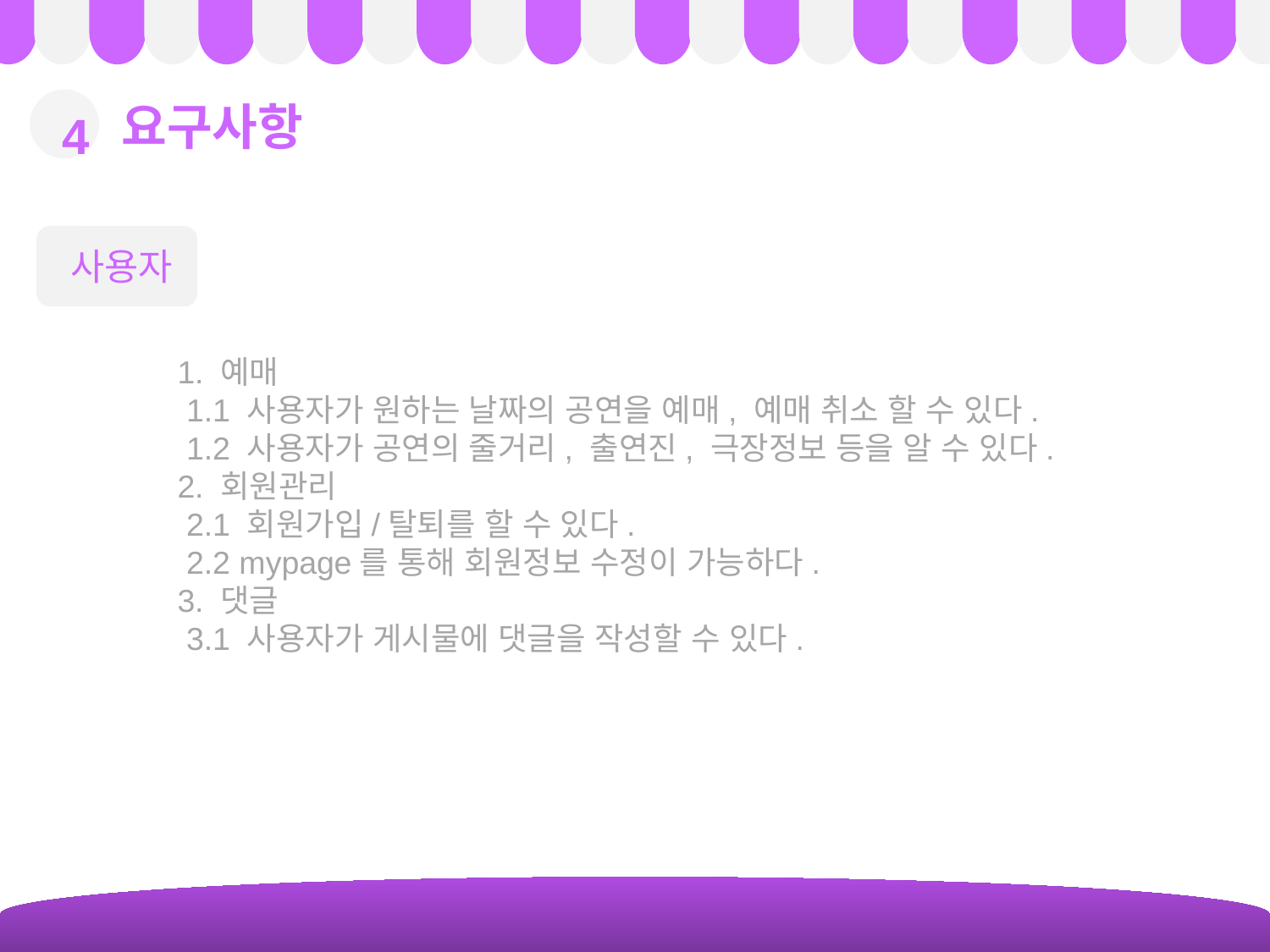

요구사항
4

사용자

1. 예매
 1.1 사용자가 원하는 날짜의 공연을 예매, 예매 취소 할 수 있다.
 1.2 사용자가 공연의 줄거리, 출연진, 극장정보 등을 알 수 있다.
2. 회원관리
 2.1 회원가입/탈퇴를 할 수 있다.
 2.2 mypage를 통해 회원정보 수정이 가능하다.
3. 댓글
 3.1 사용자가 게시물에 댓글을 작성할 수 있다.